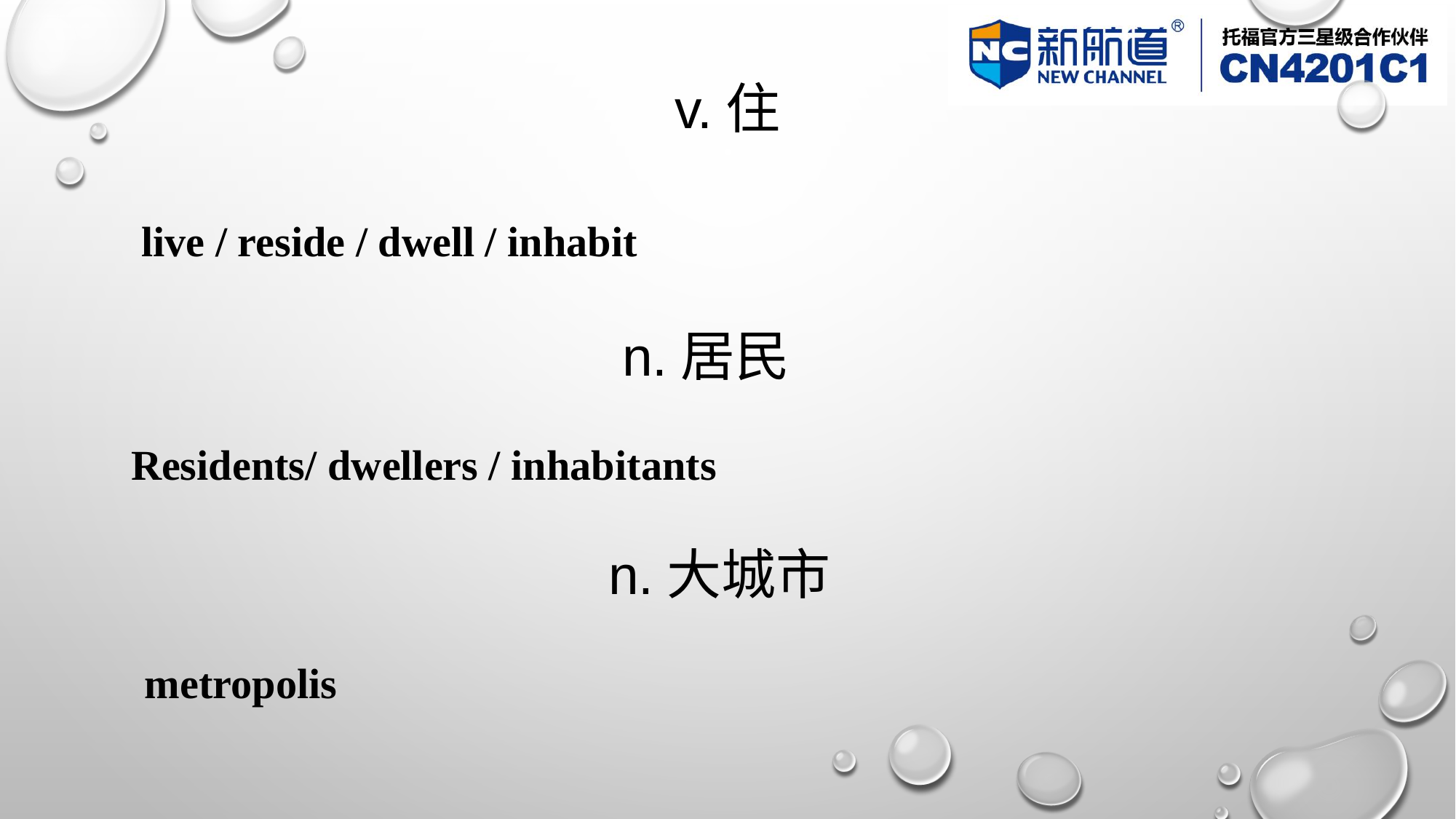

# v.住
live / reside / dwell / inhabit
n.居民
Residents/ dwellers / inhabitants
n.大城市
metropolis